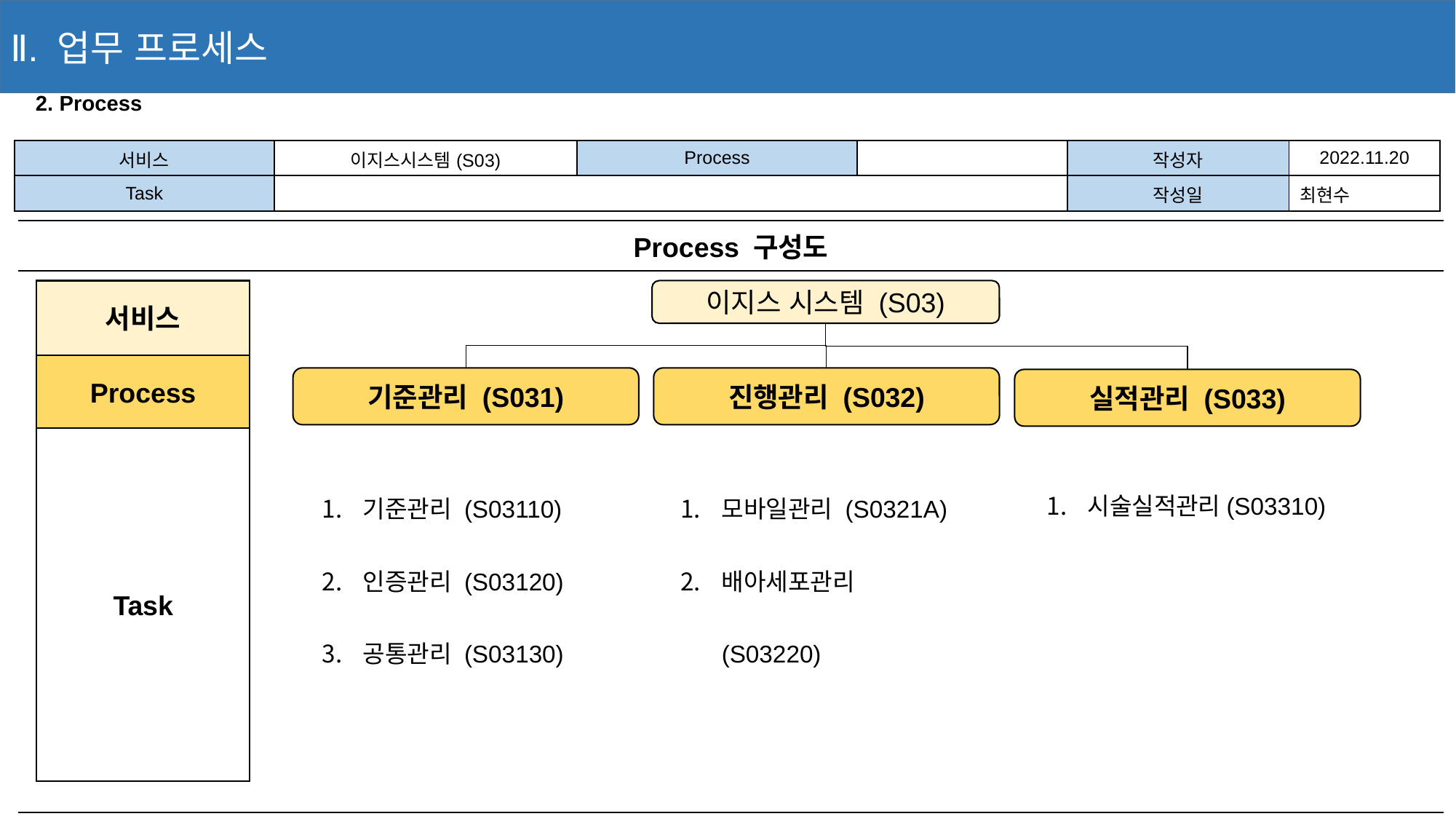

Ⅱ. 업무 프로세스
Ⅱ. 업무 프로세스
2. Process 구성도
| 서비스 | 이지스시스템(S03) | Process |  | 작성자 | 2022.11.20 |
| --- | --- | --- | --- | --- | --- |
| Task |  |  |  | 작성일 | 최현수 |
| Process 구성도 |
| --- |
|  |
|  |
|  |
|  |
이지스 시스템 (S03)
서비스
Process
기준관리 (S031)
진행관리 (S032)
실적관리 (S033)
시술실적관리(S03310)

Task
기준관리 (S03110)
인증관리 (S03120)
공통관리 (S03130)
모바일관리 (S0321A)
배아세포관리 (S03220)